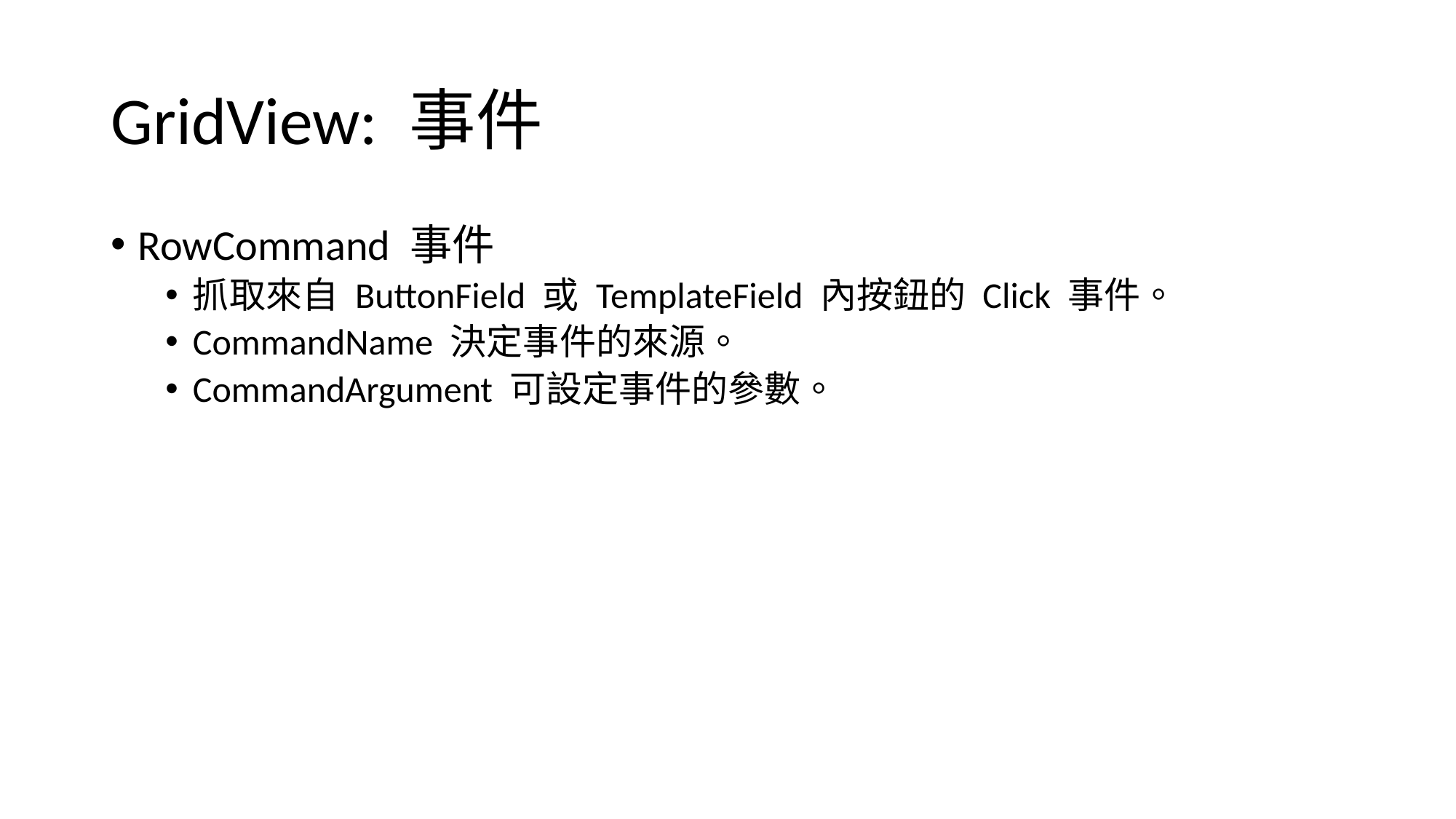

# GridView: 事件
RowCommand 事件
抓取來自 ButtonField 或 TemplateField 內按鈕的 Click 事件。
CommandName 決定事件的來源。
CommandArgument 可設定事件的參數。